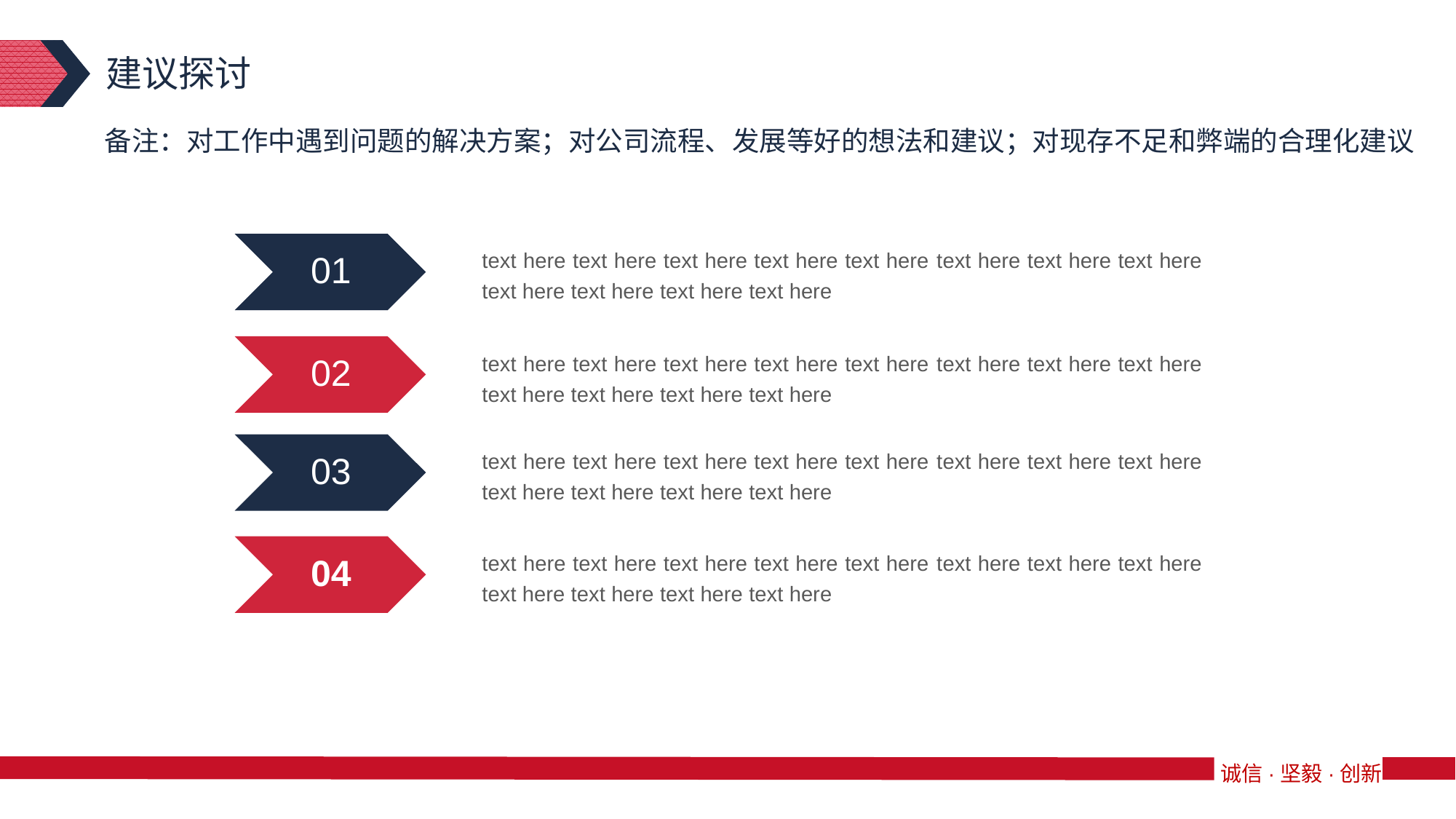

建议探讨
备注：对工作中遇到问题的解决方案；对公司流程、发展等好的想法和建议；对现存不足和弊端的合理化建议
01
text here text here text here text here text here text here text here text here text here text here text here text here
02
text here text here text here text here text here text here text here text here text here text here text here text here
03
text here text here text here text here text here text here text here text here text here text here text here text here
04
text here text here text here text here text here text here text here text here text here text here text here text here
诚信·坚毅·创新